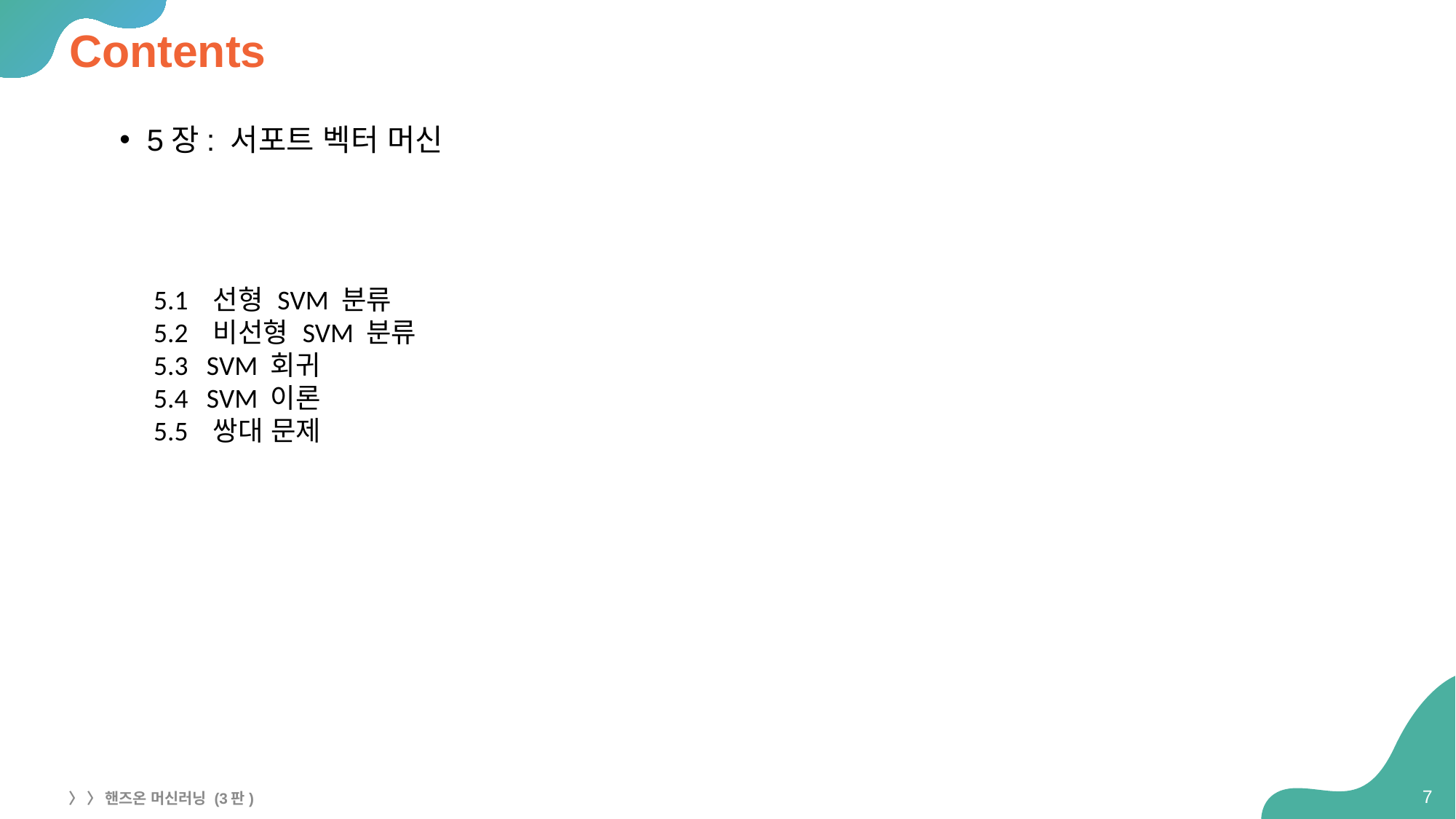

# Contents
5장: 서포트 벡터 머신

5.1   선형 SVM 분류
5.2   비선형 SVM 분류
5.3   SVM 회귀
5.4   SVM 이론
5.5   쌍대 문제

7
〉 〉 핸즈온 머신러닝 (3판)